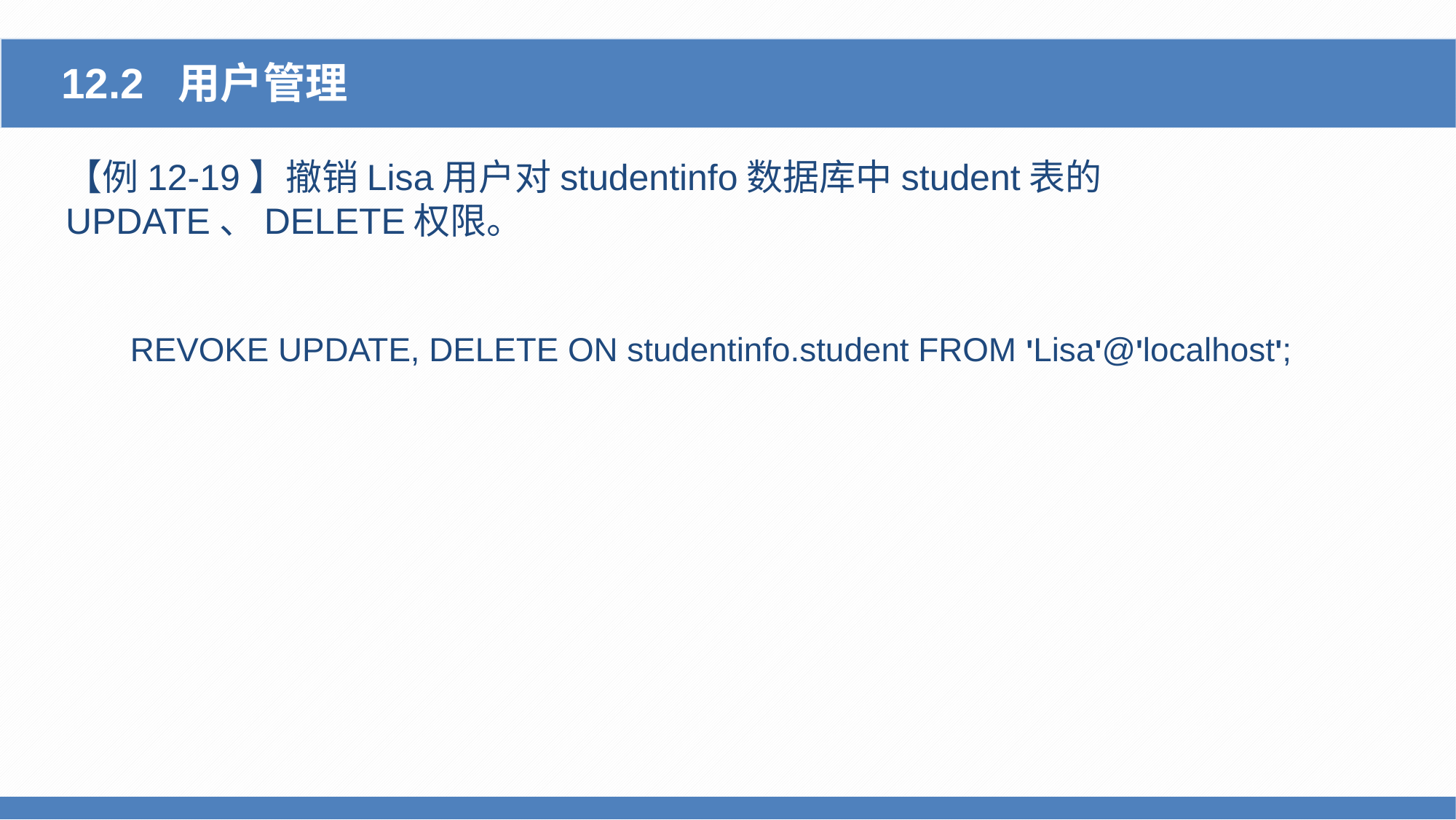

12.2  用户管理
【例12-19】撤销Lisa用户对studentinfo数据库中student表的UPDATE、DELETE权限。

REVOKE UPDATE, DELETE ON studentinfo.student FROM 'Lisa'@'localhost';